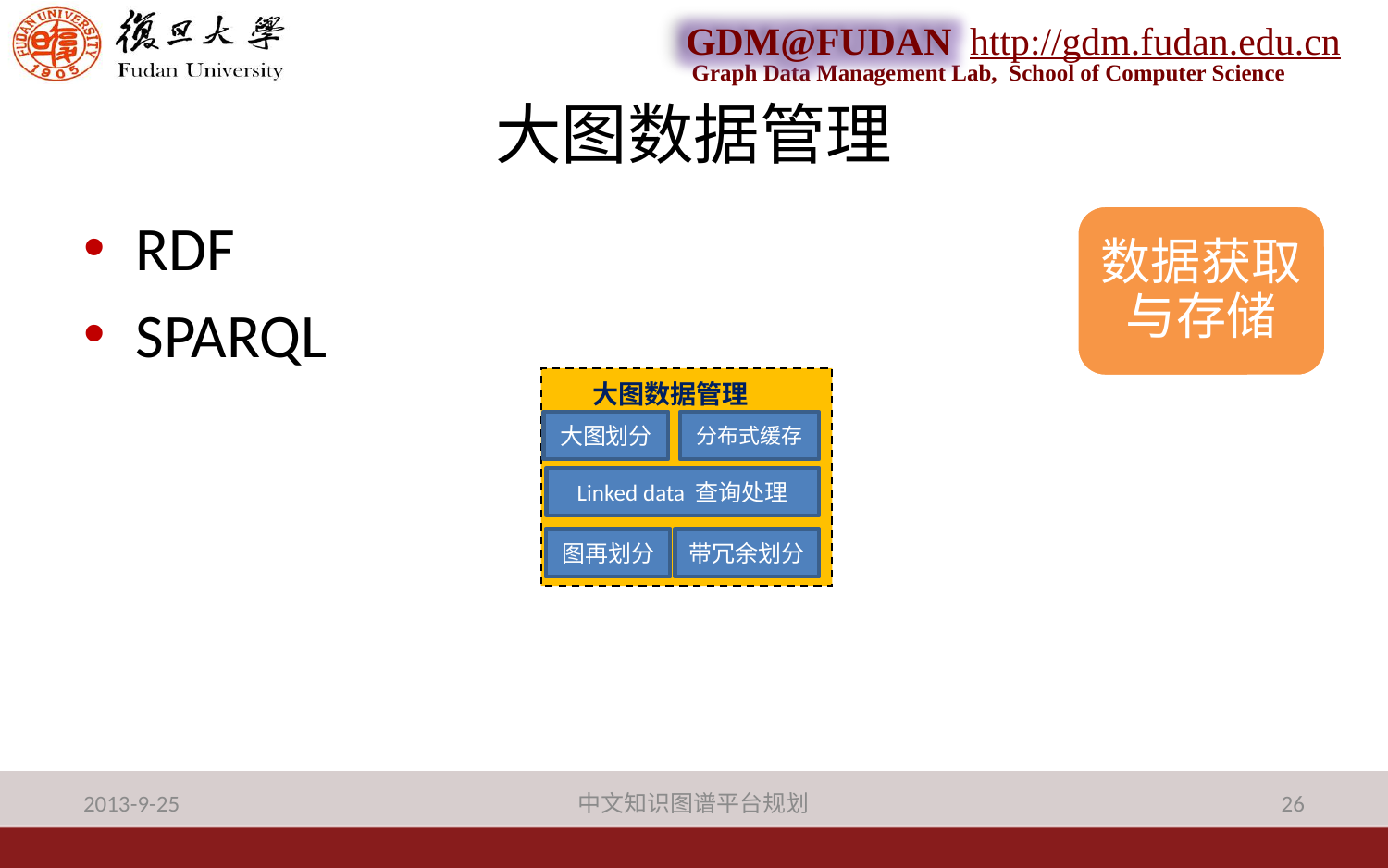

# 大图数据管理
RDF
SPARQL

数据获取与存储

大图数据管理
大图划分
分布式缓存
Linked data 查询处理
图再划分
带冗余划分
2013-9-25
中文知识图谱平台规划
26